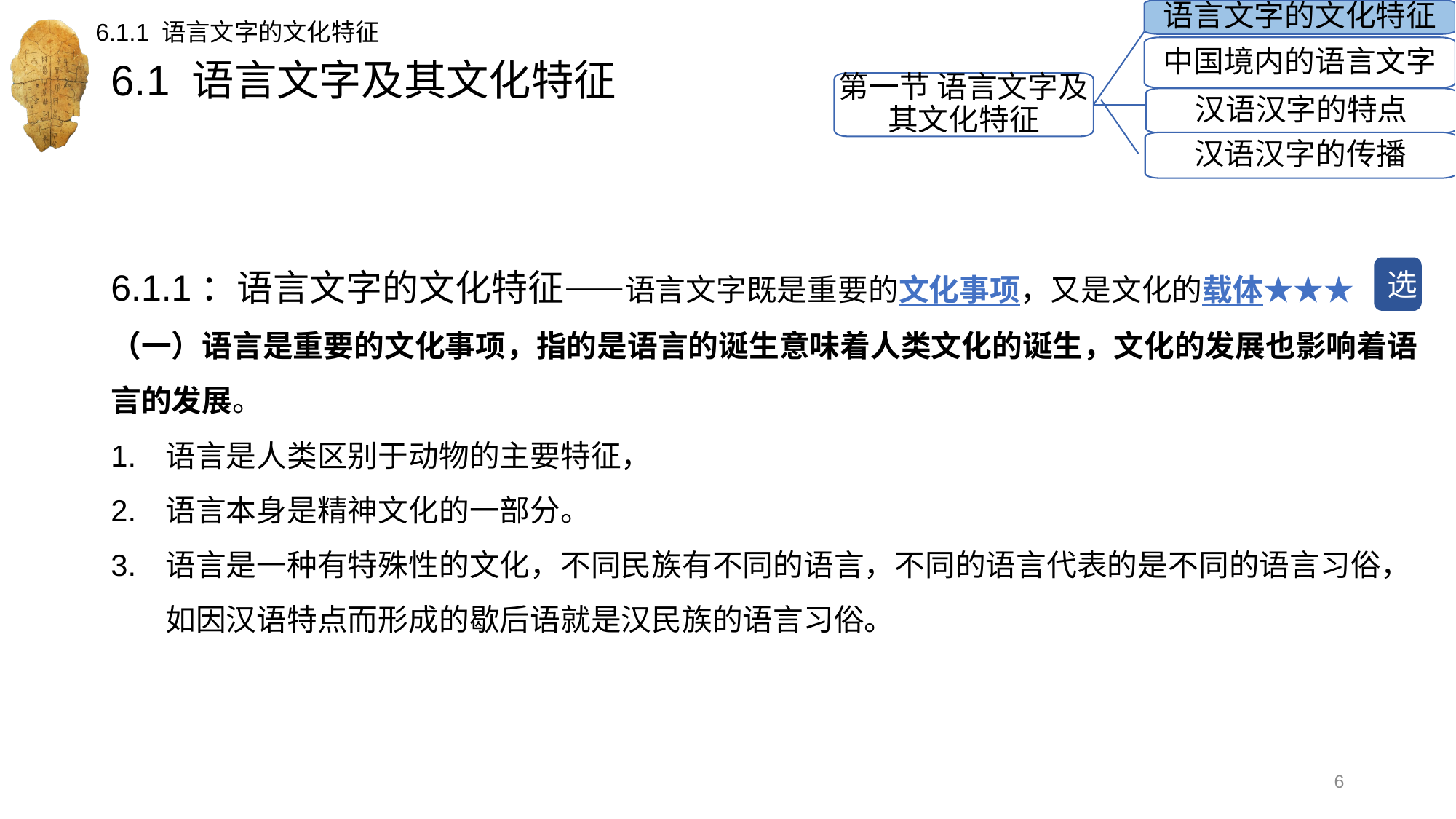

语言文字的文化特征
6.1.1 语言文字的文化特征
中国境内的语言文字
# 6.1 语言文字及其文化特征

第一节 语言文字及其文化特征
汉语汉字的特点

汉语汉字的传播
6.1.1：语言文字的文化特征——语言文字既是重要的文化事项，又是文化的载体★★★
（一）语言是重要的文化事项，指的是语言的诞生意味着人类文化的诞生，文化的发展也影响着语言的发展。
语言是人类区别于动物的主要特征，
语言本身是精神文化的一部分。
语言是一种有特殊性的文化，不同民族有不同的语言，不同的语言代表的是不同的语言习俗，如因汉语特点而形成的歇后语就是汉民族的语言习俗。
选
6